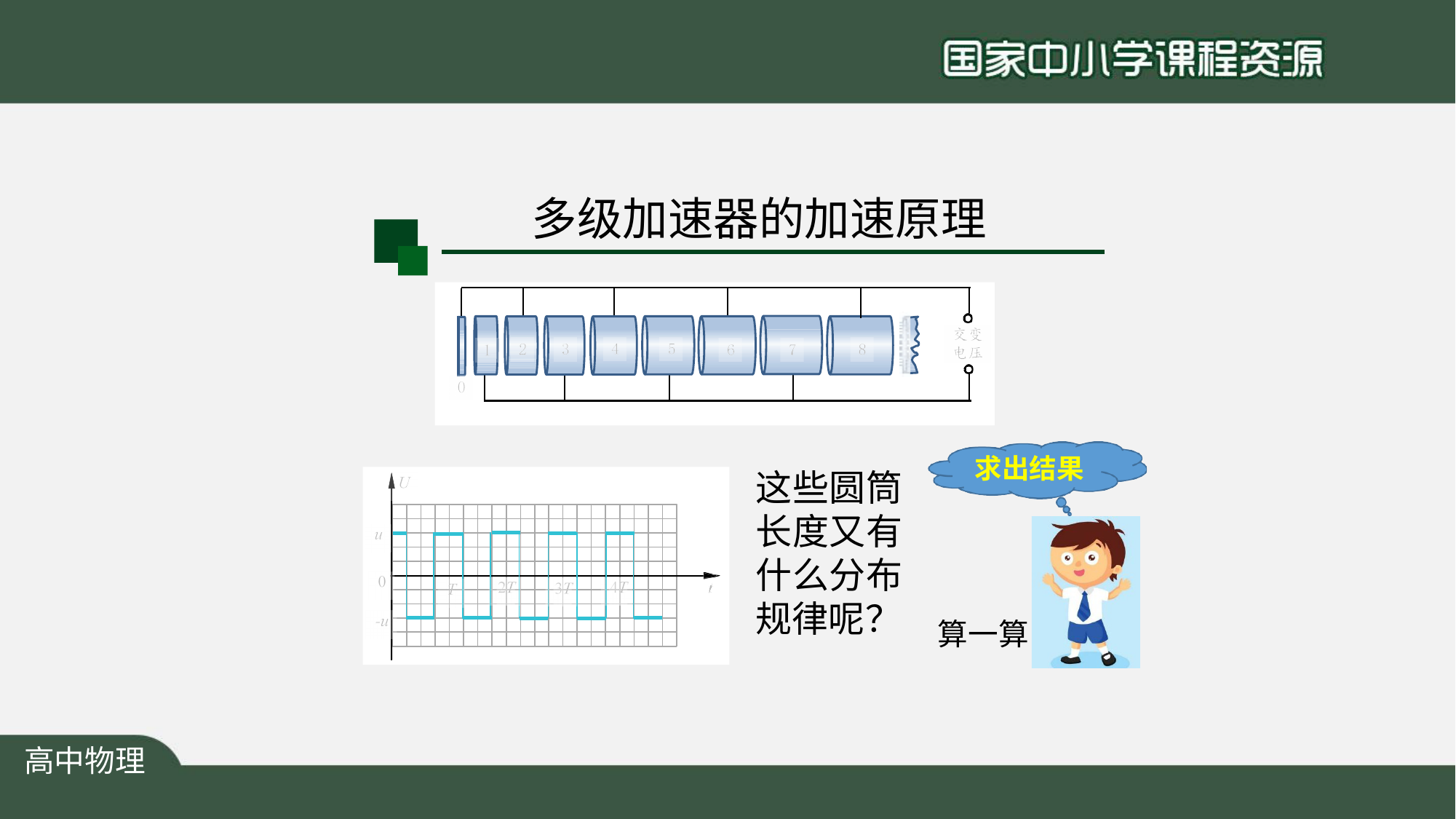

# 多级加速器的加速原理

求出结果
这些圆筒 长度又有 什么分布 规律呢？

算一算

高中物理